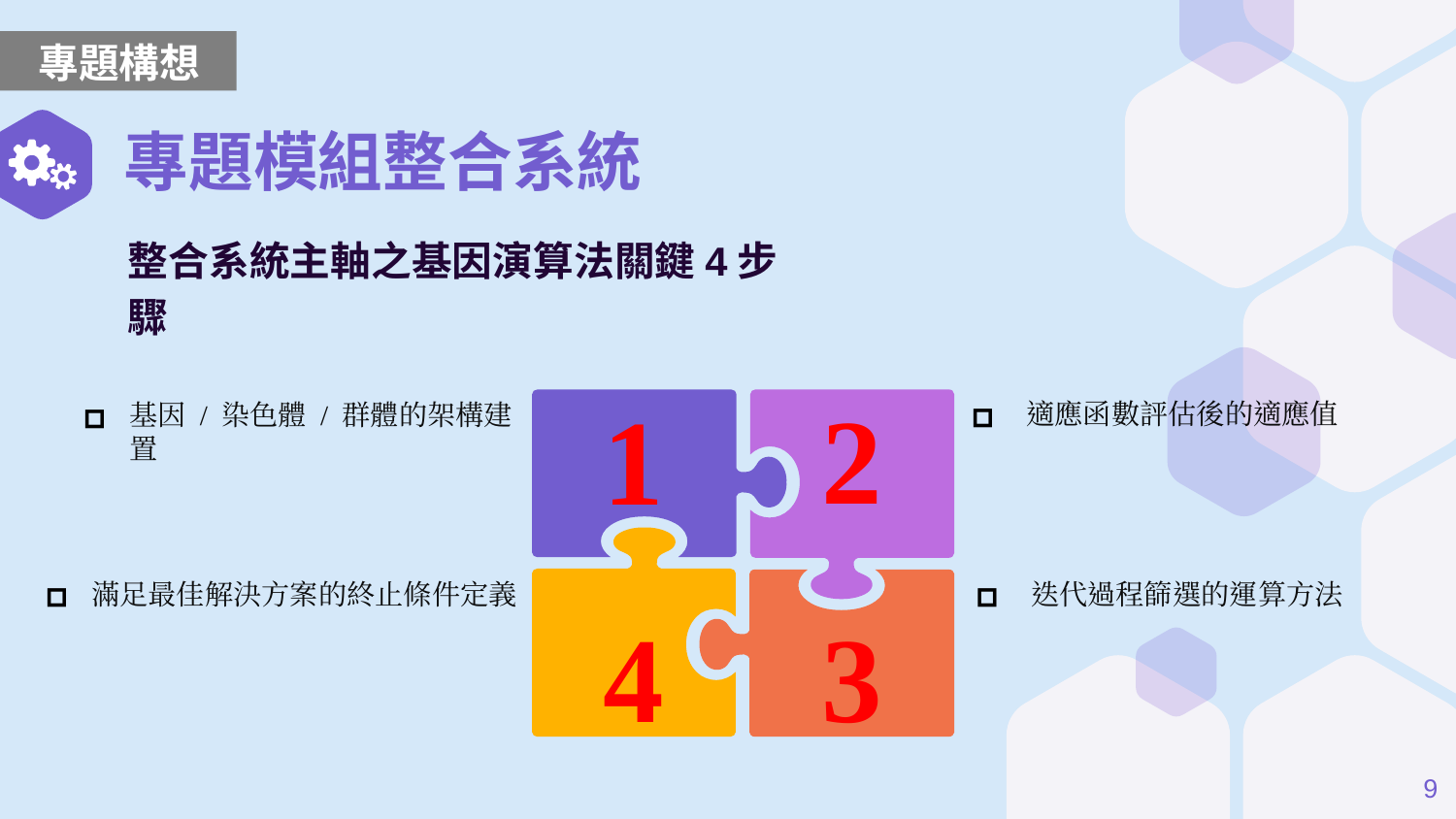

專題構想
# 專題模組整合系統

整合系統主軸之基因演算法關鍵4步驟
2
1
適應函數評估後的適應值

基因 / 染色體 / 群體的架構建置
滿足最佳解決方案的終止條件定義
迭代過程篩選的運算方法
4
3
9